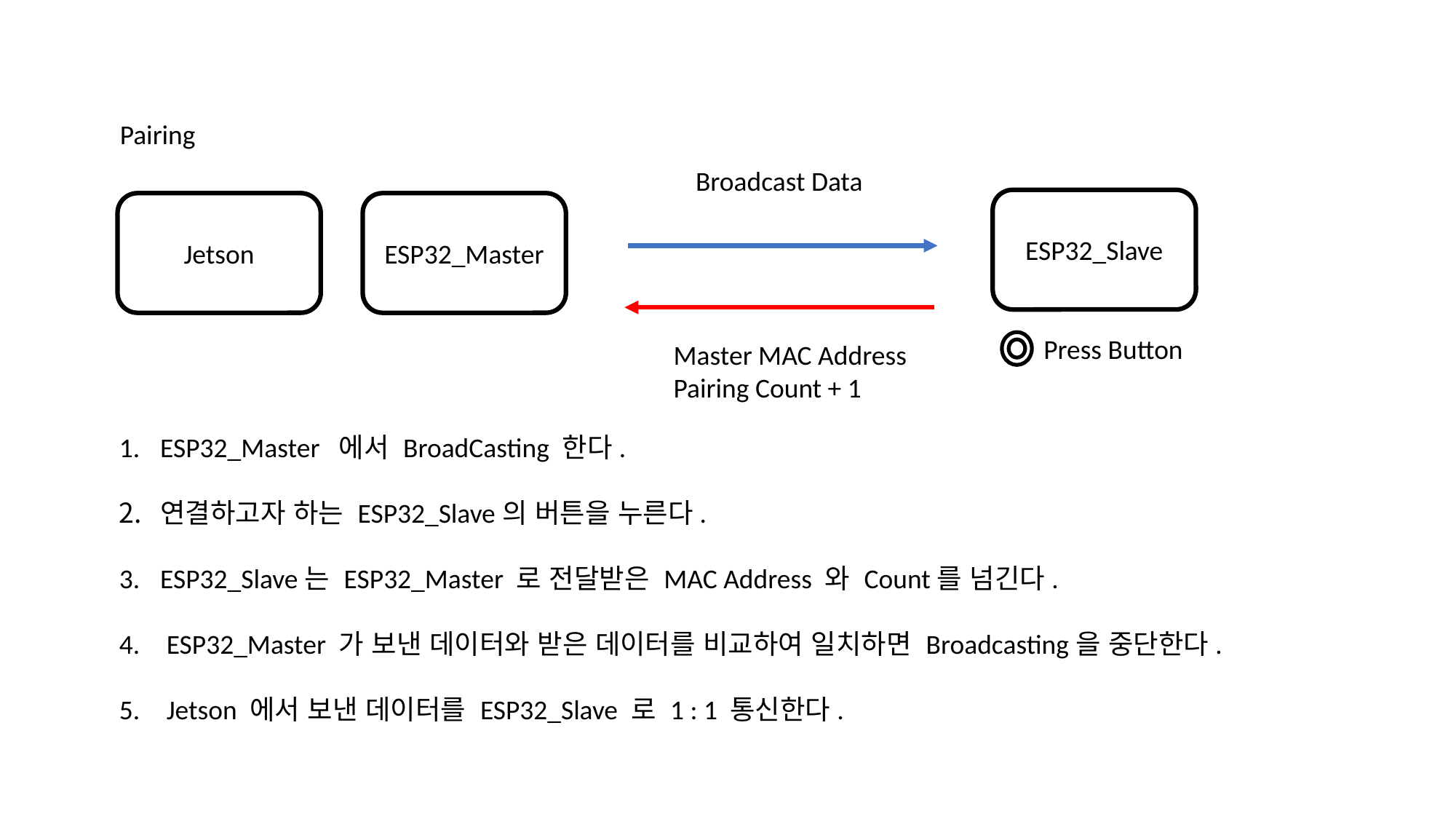

Pairing
Broadcast Data
ESP32_Slave
ESP32_Master
Jetson
Press Button

Master MAC Address
Pairing Count + 1
ESP32_Master  에서 BroadCasting 한다.

연결하고자 하는 ESP32_Slave의 버튼을 누른다.

ESP32_Slave는 ESP32_Master 로 전달받은 MAC Address 와 Count를 넘긴다.

 ESP32_Master 가 보낸 데이터와 받은 데이터를 비교하여 일치하면 Broadcasting을 중단한다.

 Jetson 에서 보낸 데이터를 ESP32_Slave 로 1 : 1 통신한다.